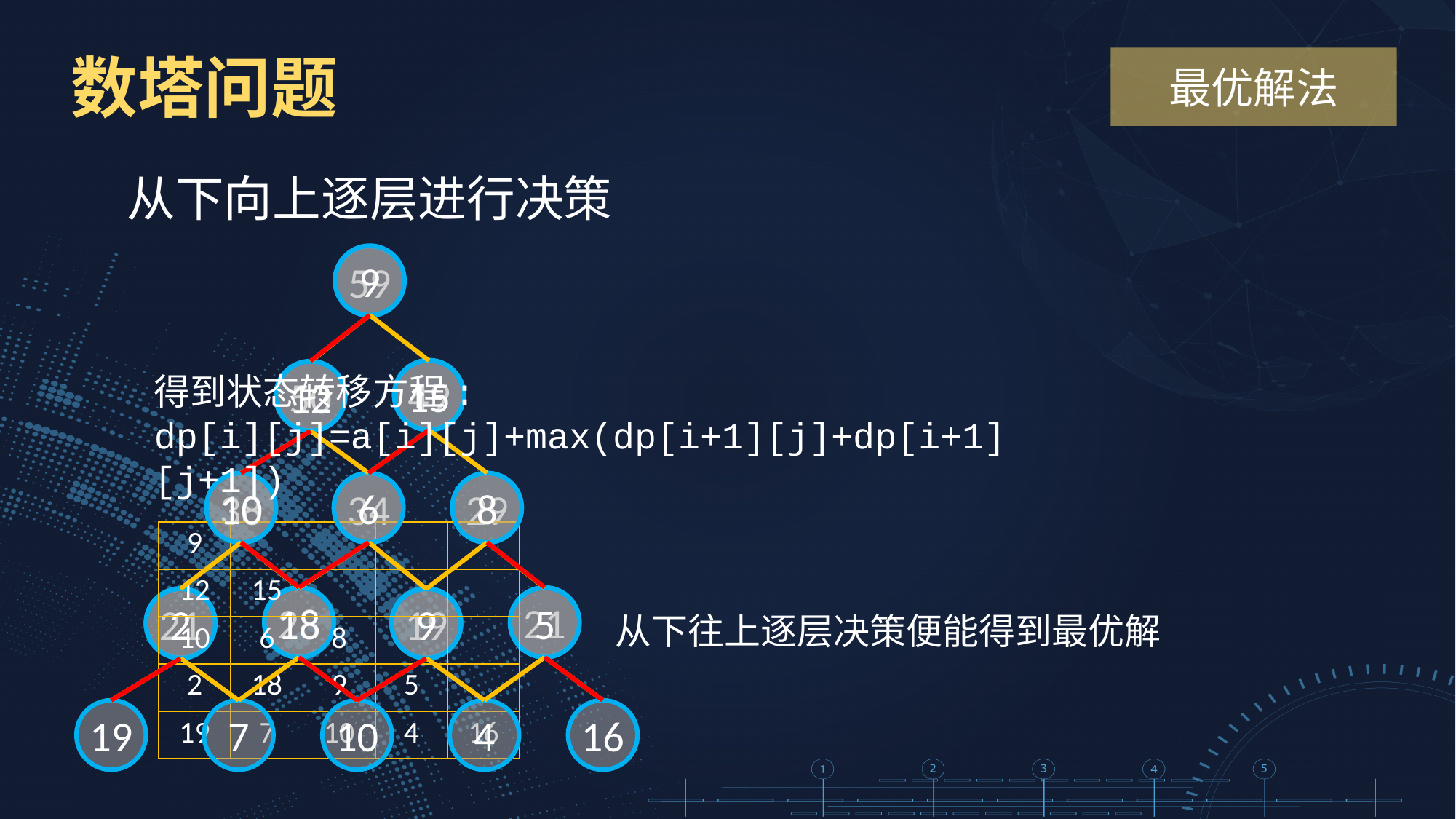

数塔问题
最优解法
从下向上逐层进行决策
9
59
49
50
15
12
得到状态转移方程:
dp[i][j]=a[i][j]+max(dp[i+1][j]+dp[i+1][j+1])
10
6
8
38
34
29
| 9 |  |  |  |  |
| --- | --- | --- | --- | --- |
| 12 | 15 |  |  |  |
| 10 | 6 | 8 |  |  |
| 2 | 18 | 9 | 5 |  |
| 19 | 7 | 10 | 4 | 16 |
28
21
21
19
18
5
2
9
从下往上逐层决策便能得到最优解
19
7
10
4
16